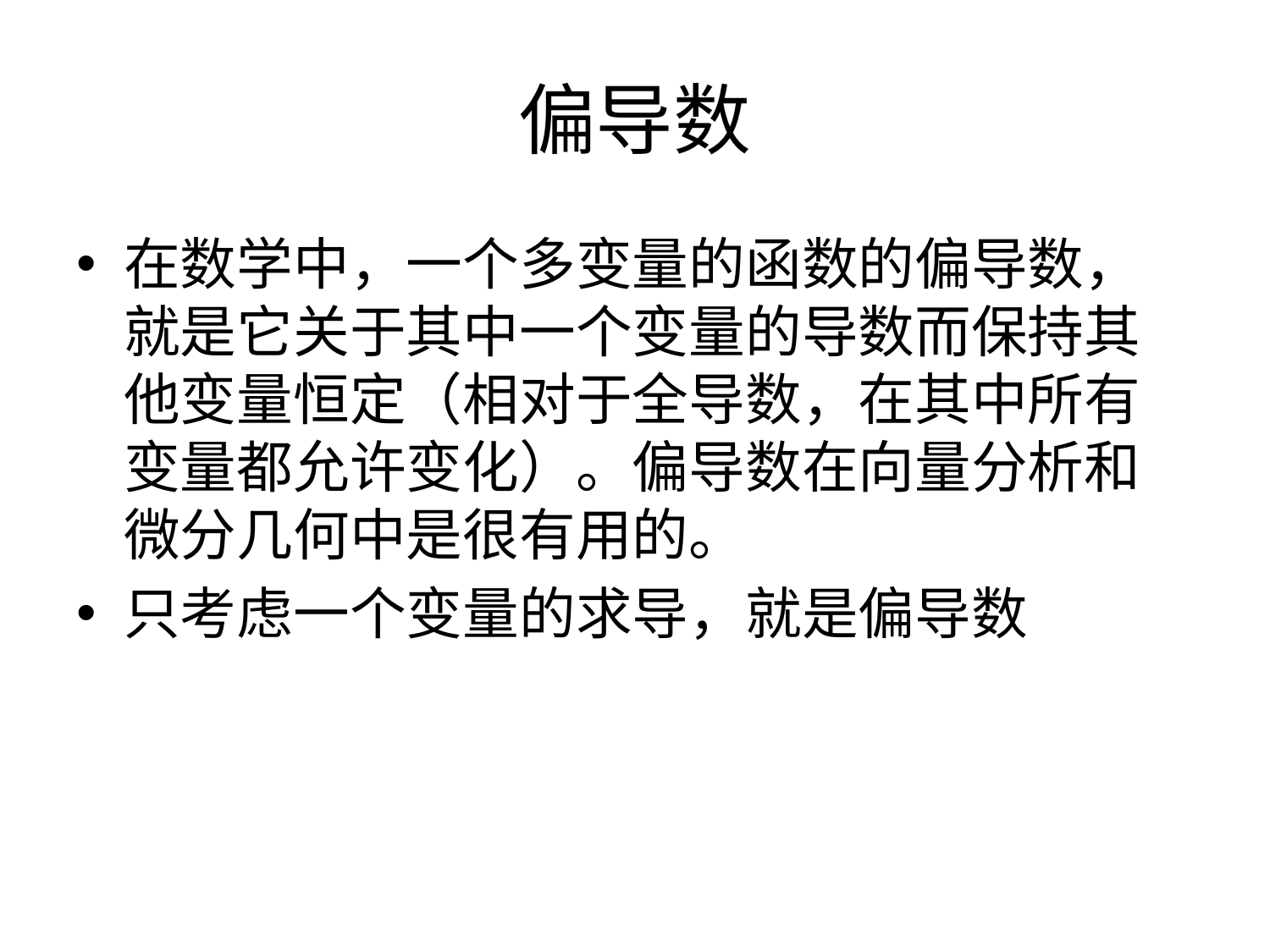

# 偏导数
在数学中，一个多变量的函数的偏导数，就是它关于其中一个变量的导数而保持其他变量恒定（相对于全导数，在其中所有变量都允许变化）。偏导数在向量分析和微分几何中是很有用的。
只考虑一个变量的求导，就是偏导数